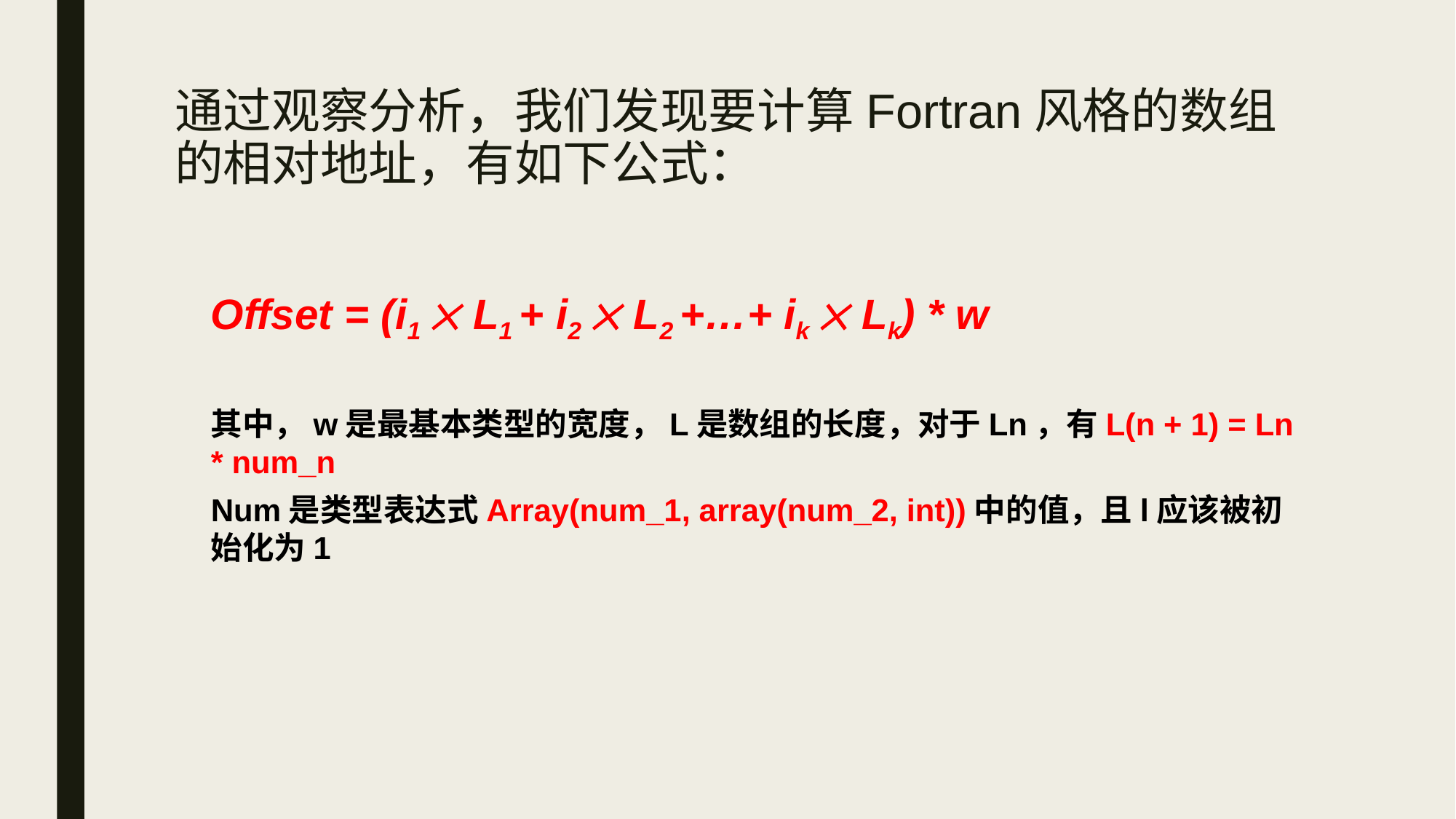

# 通过观察分析，我们发现要计算Fortran风格的数组的相对地址，有如下公式：
Offset = (i1 × L1 + i2 × L2 +…+ ik × Lk) * w

其中，w是最基本类型的宽度，L是数组的长度，对于Ln，有L(n + 1) = Ln * num_n
Num是类型表达式Array(num_1, array(num_2, int))中的值，且l应该被初始化为1